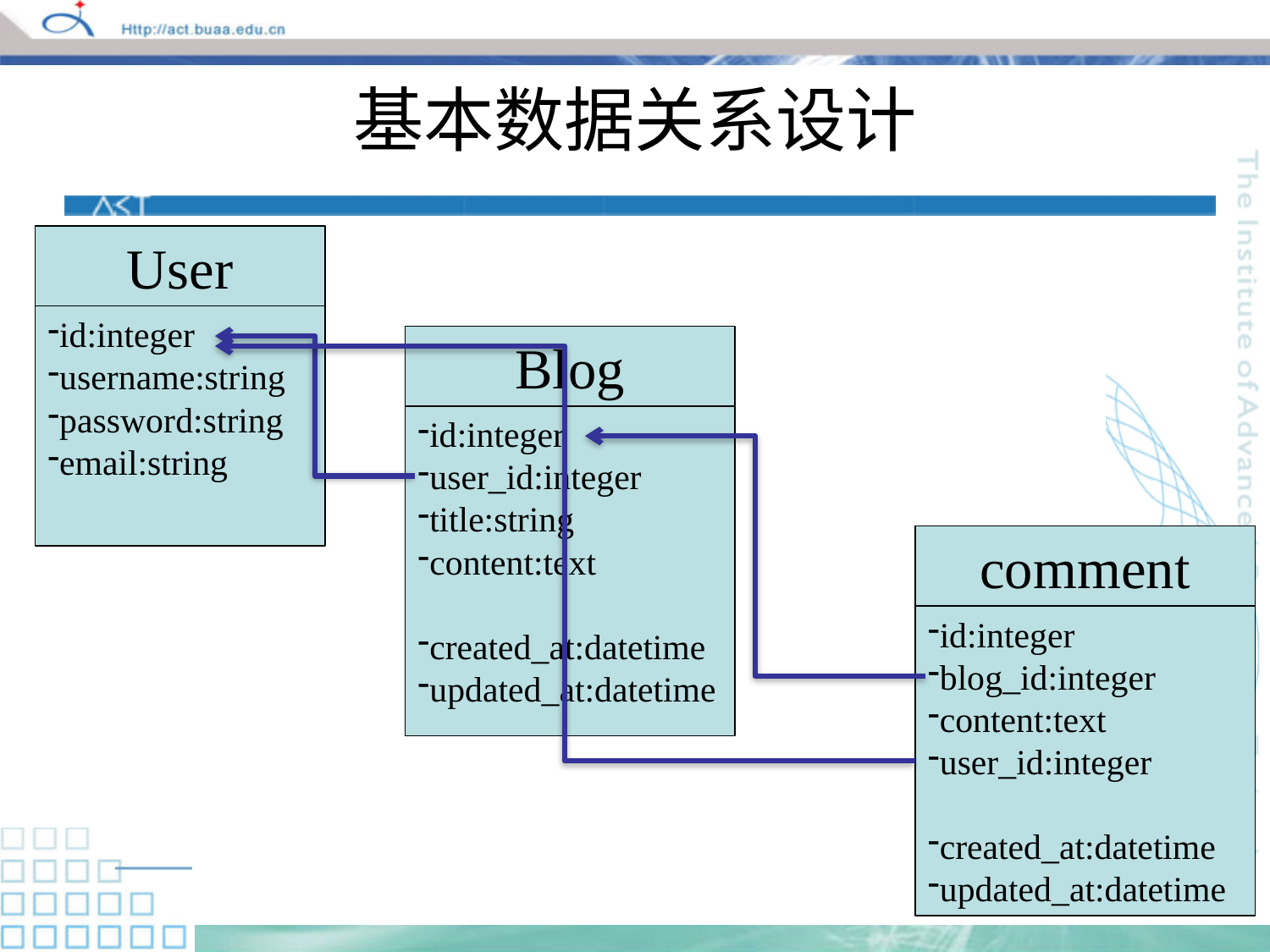

# 基本数据关系设计
User
id:integer
username:string
password:string
email:string
Blog
id:integer
user_id:integer
title:string
content:text

created_at:datetime
updated_at:datetime
comment
id:integer
blog_id:integer
content:text
user_id:integer

created_at:datetime
updated_at:datetime